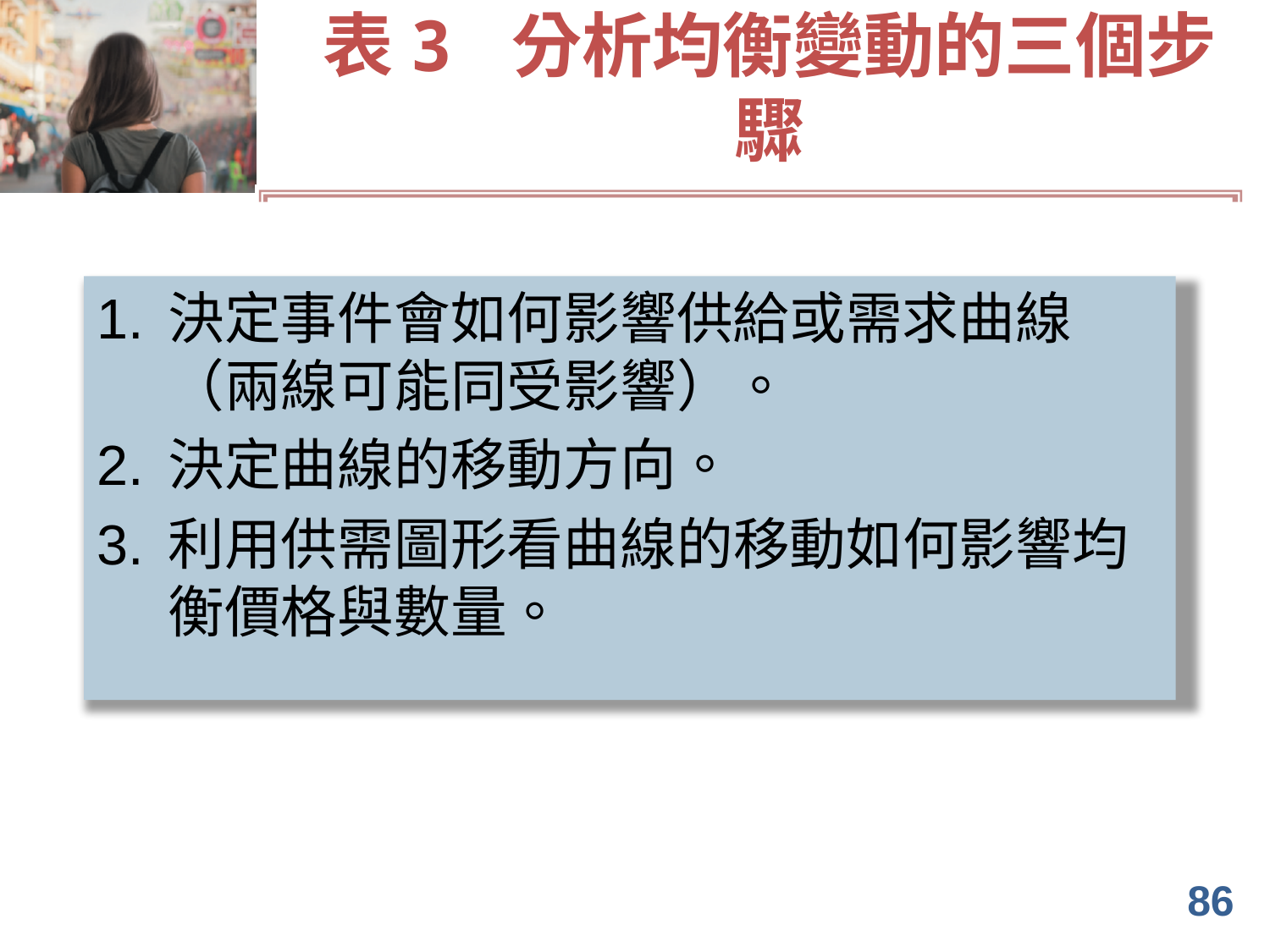

# 表3 分析均衡變動的三個步驟
決定事件會如何影響供給或需求曲線（兩線可能同受影響）。
決定曲線的移動方向。
利用供需圖形看曲線的移動如何影響均衡價格與數量。
86